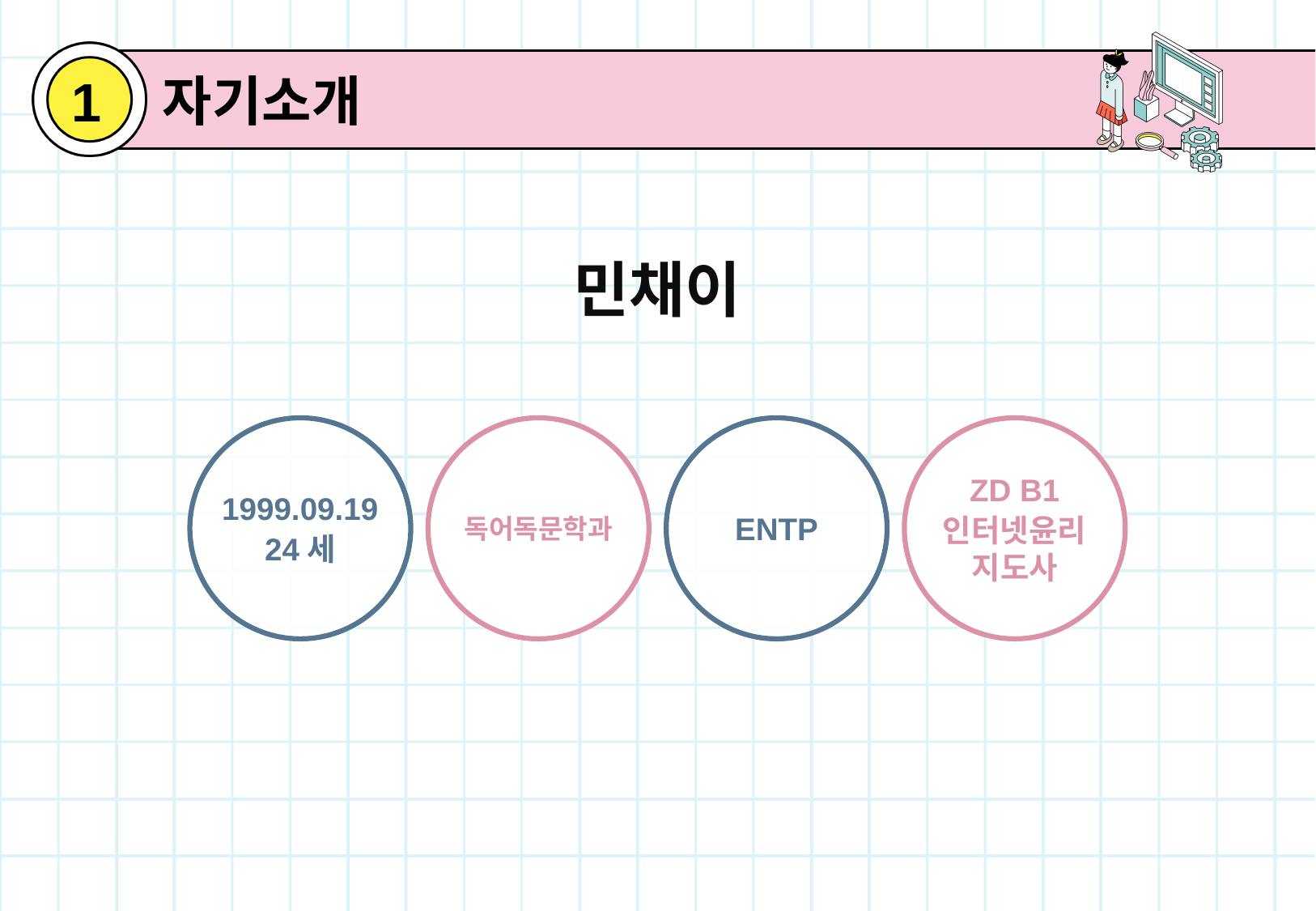

자기소개
1
민채이
1999.09.19
24세
독어독문학과
ENTP
ZD B1
인터넷윤리지도사